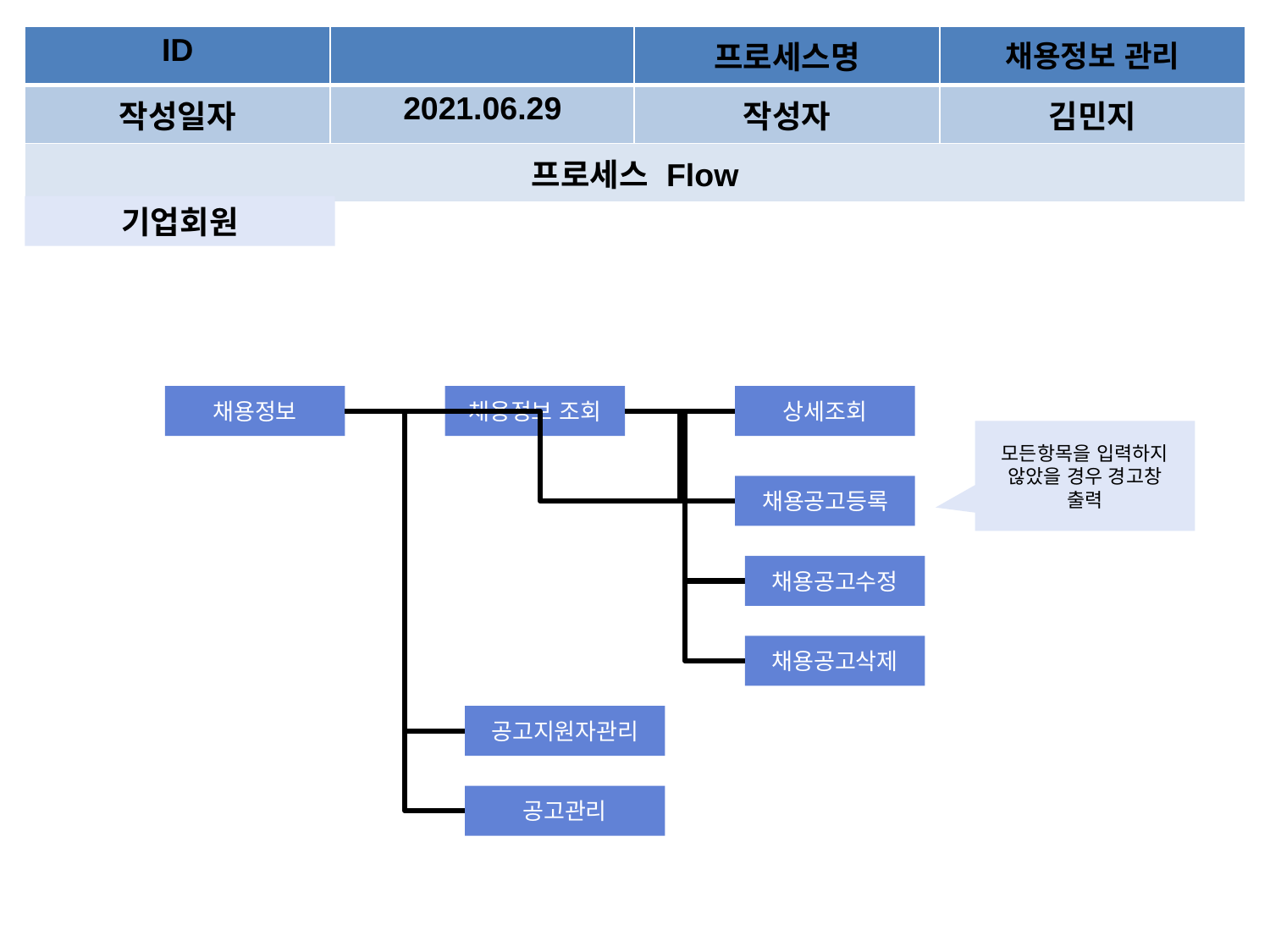

| ID |  |  | 프로세스명 | 채용정보 관리 |
| --- | --- | --- | --- | --- |
| 작성일자 |  | 2021.06.29 | 작성자 | 김민지 |
| 프로세스 Flow |  |  |  |  |
기업회원
채용정보
채용정보 조회
상세조회
모든항목을 입력하지 않았을 경우 경고창 출력
채용공고등록
채용공고수정
채용공고삭제
공고지원자관리
공고관리